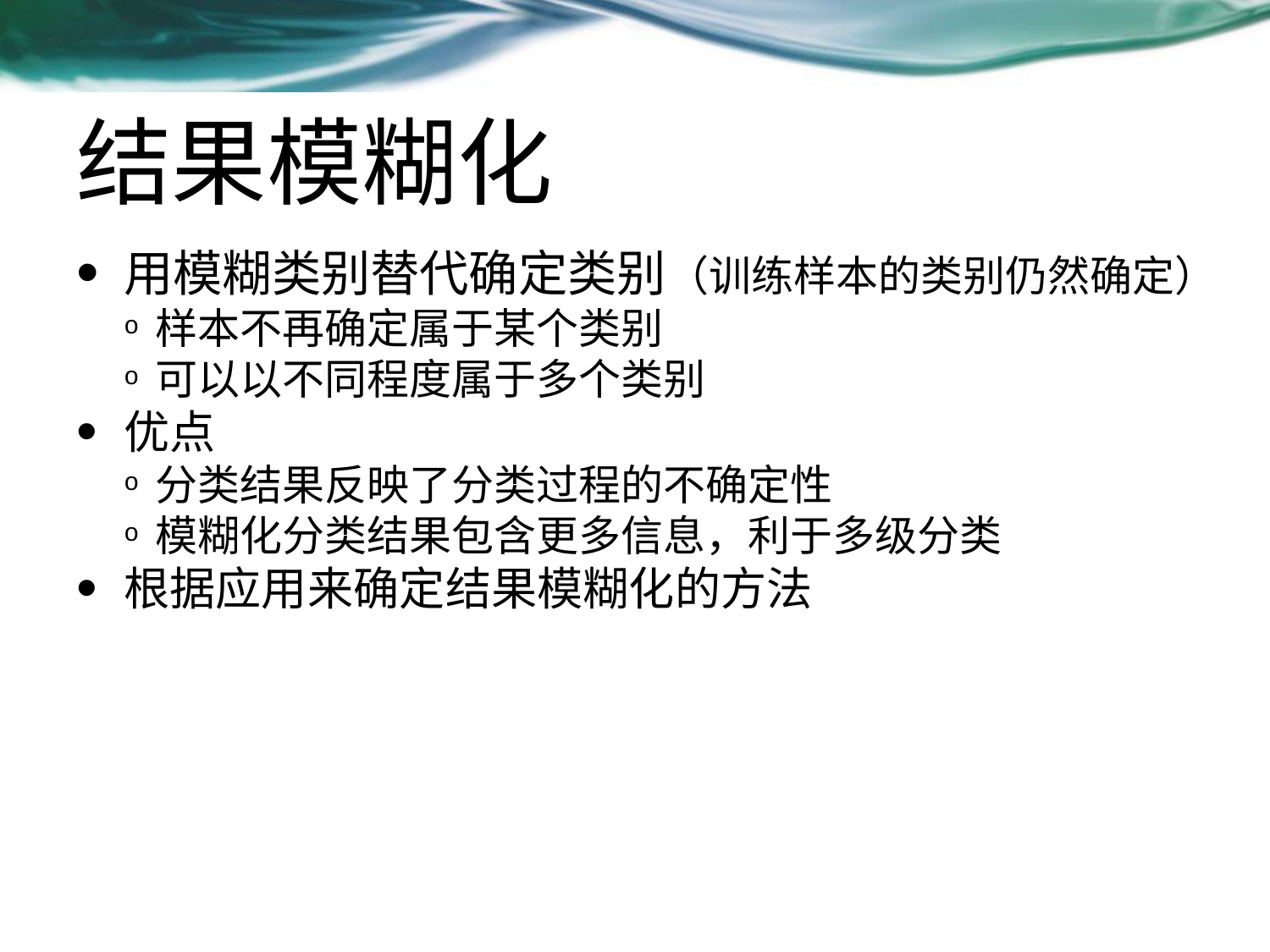

# 结果模糊化
用模糊类别替代确定类别（训练样本的类别仍然确定）
样本不再确定属于某个类别
可以以不同程度属于多个类别
优点
分类结果反映了分类过程的不确定性
模糊化分类结果包含更多信息，利于多级分类
根据应用来确定结果模糊化的方法